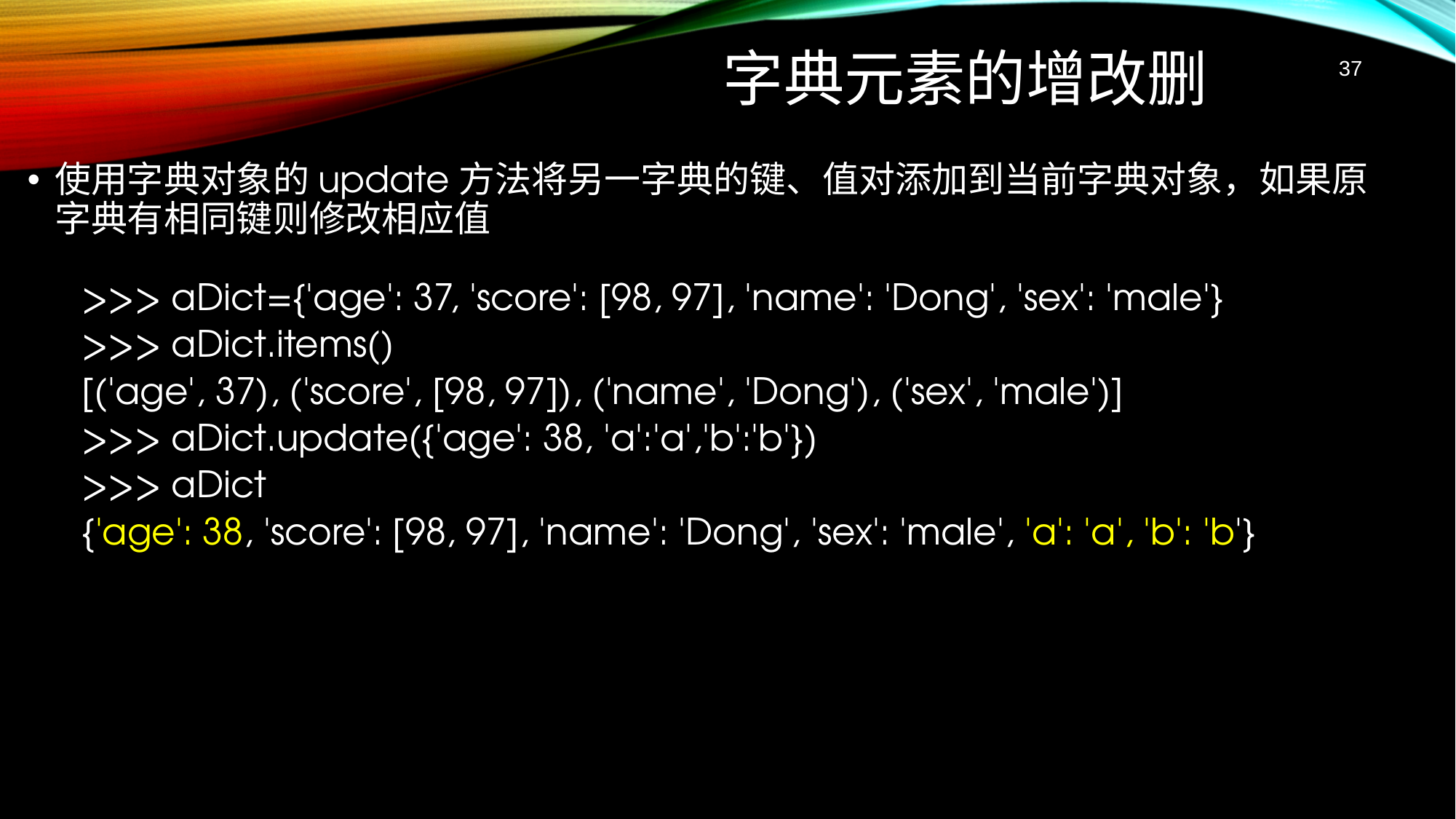

# 字典元素的增改删
37
使用字典对象的update方法将另一字典的键、值对添加到当前字典对象，如果原字典有相同键则修改相应值

>>> aDict={'age': 37, 'score': [98, 97], 'name': 'Dong', 'sex': 'male'}
>>> aDict.items()
[('age', 37), ('score', [98, 97]), ('name', 'Dong'), ('sex', 'male')]
>>> aDict.update({'age': 38, 'a':'a','b':'b'})
>>> aDict
{'age': 38, 'score': [98, 97], 'name': 'Dong', 'sex': 'male', 'a': 'a', 'b': 'b'}